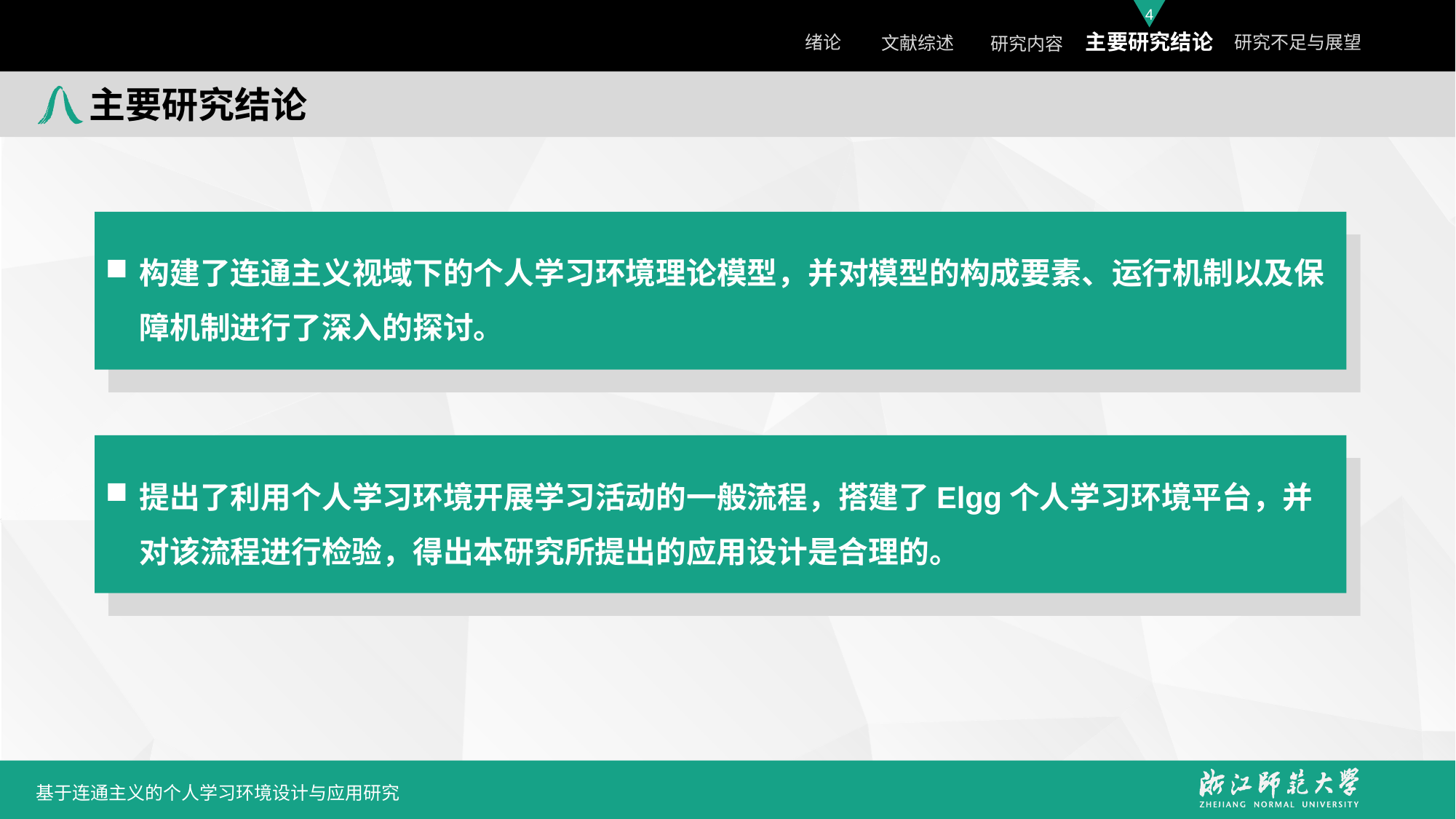

主要研究结论
构建了连通主义视域下的个人学习环境理论模型，并对模型的构成要素、运行机制以及保障机制进行了深入的探讨。

提出了利用个人学习环境开展学习活动的一般流程，搭建了Elgg个人学习环境平台，并对该流程进行检验，得出本研究所提出的应用设计是合理的。